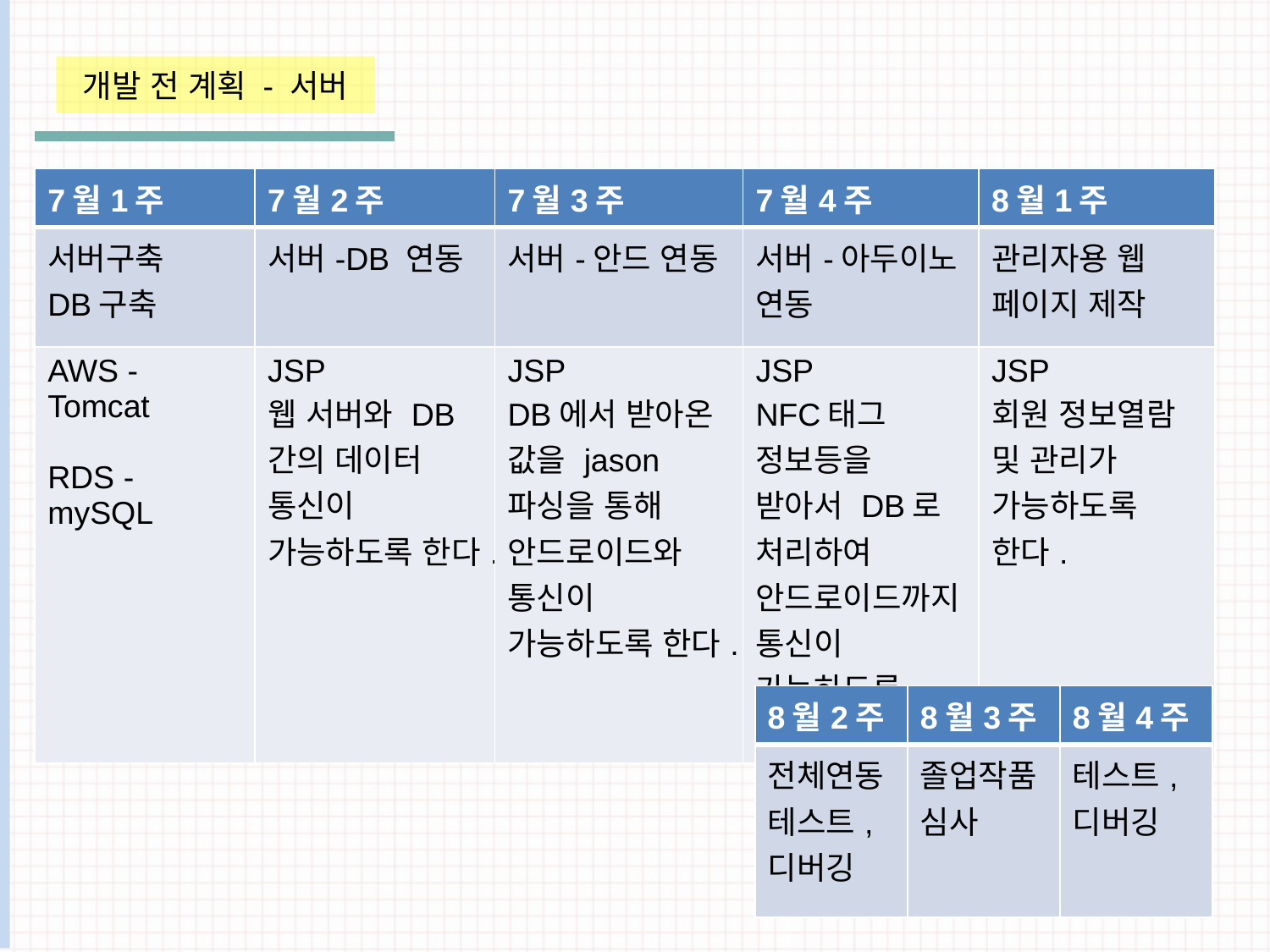

개발 전 계획 - 서버
| 7월1주 | 7월2주 | 7월3주 | 7월4주 | 8월1주 |
| --- | --- | --- | --- | --- |
| 서버구축 DB구축 | 서버-DB 연동 | 서버-안드 연동 | 서버-아두이노 연동 | 관리자용 웹 페이지 제작 |
| AWS - Tomcat RDS - mySQL | JSP 웹 서버와 DB간의 데이터 통신이 가능하도록 한다. | JSP DB에서 받아온 값을 jason파싱을 통해 안드로이드와 통신이 가능하도록 한다. | JSP NFC태그 정보등을 받아서 DB로 처리하여 안드로이드까지 통신이 가능하도록 한다. | JSP 회원 정보열람 및 관리가 가능하도록 한다. |
| 8월2주 | 8월3주 | 8월4주 |
| --- | --- | --- |
| 전체연동테스트, 디버깅 | 졸업작품심사 | 테스트, 디버깅 |